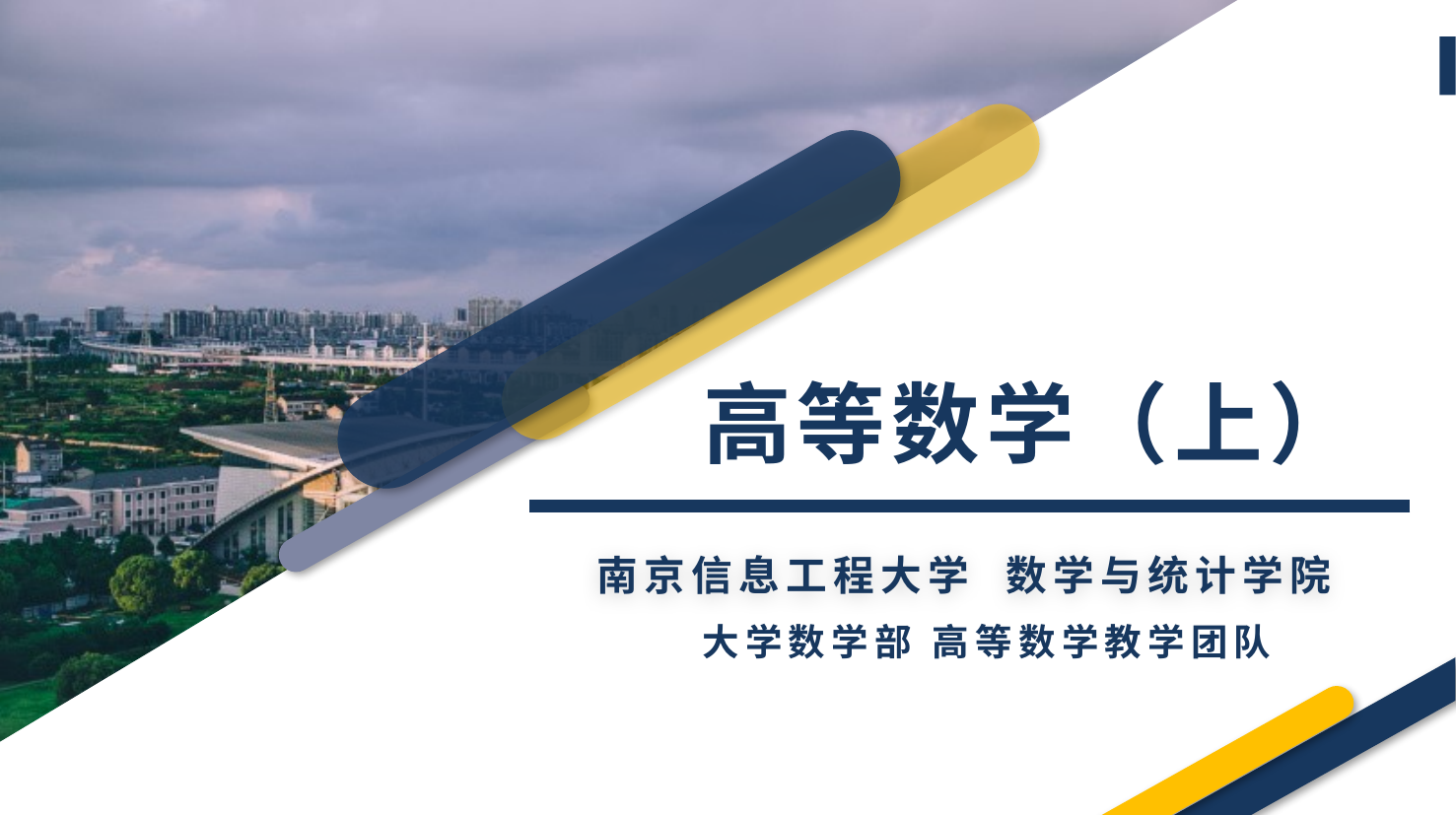

高等数学（上）
南京信息工程大学  数学与统计学院
大学数学部 高等数学教学团队